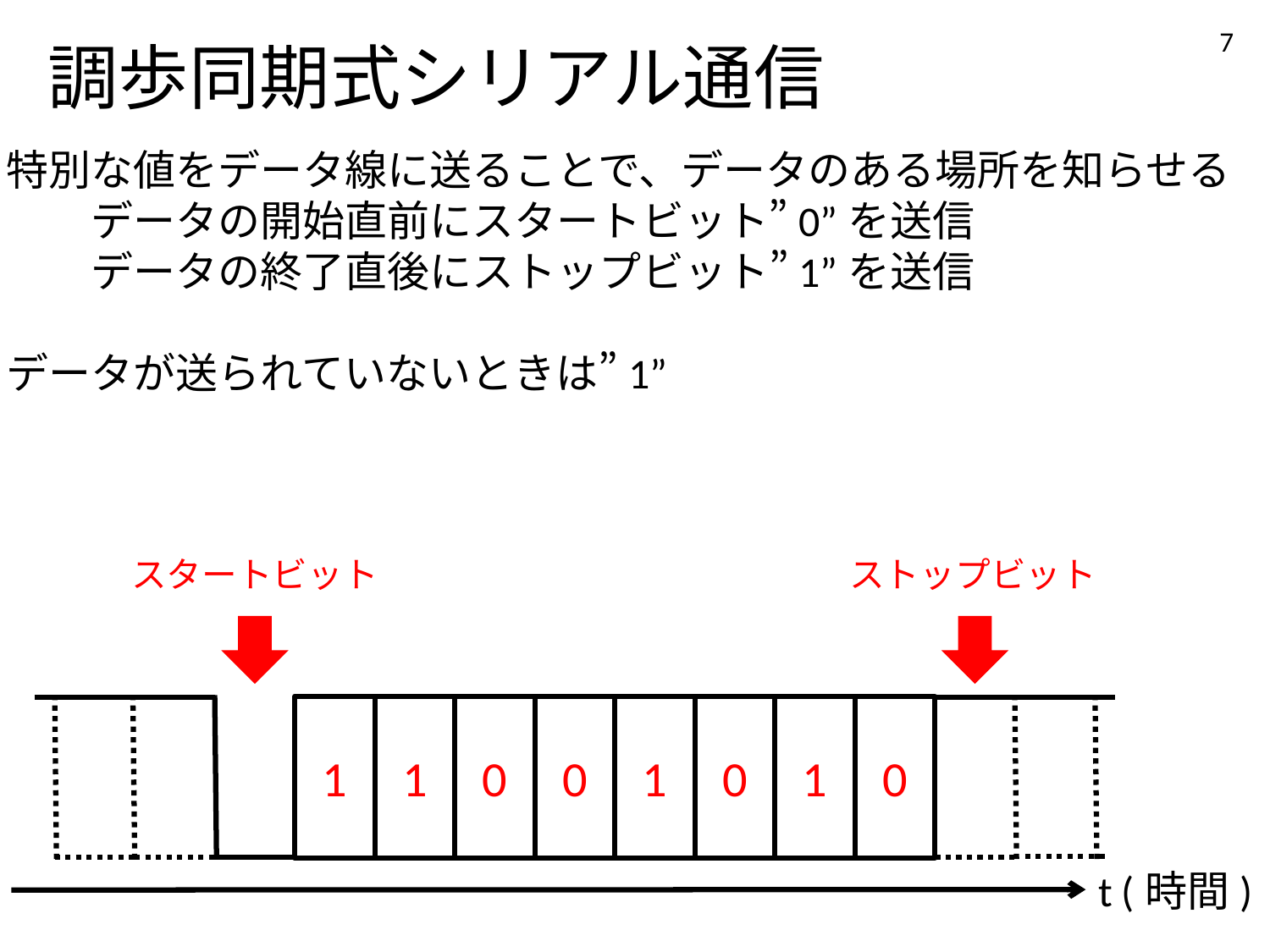

7
# 調歩同期式シリアル通信
特別な値をデータ線に送ることで、データのある場所を知らせる
　　データの開始直前にスタートビット”0”を送信
　　データの終了直後にストップビット”1”を送信

データが送られていないときは”1”
スタートビット
ストップビット

1
1
0
0
1
0
1
0
t (時間)